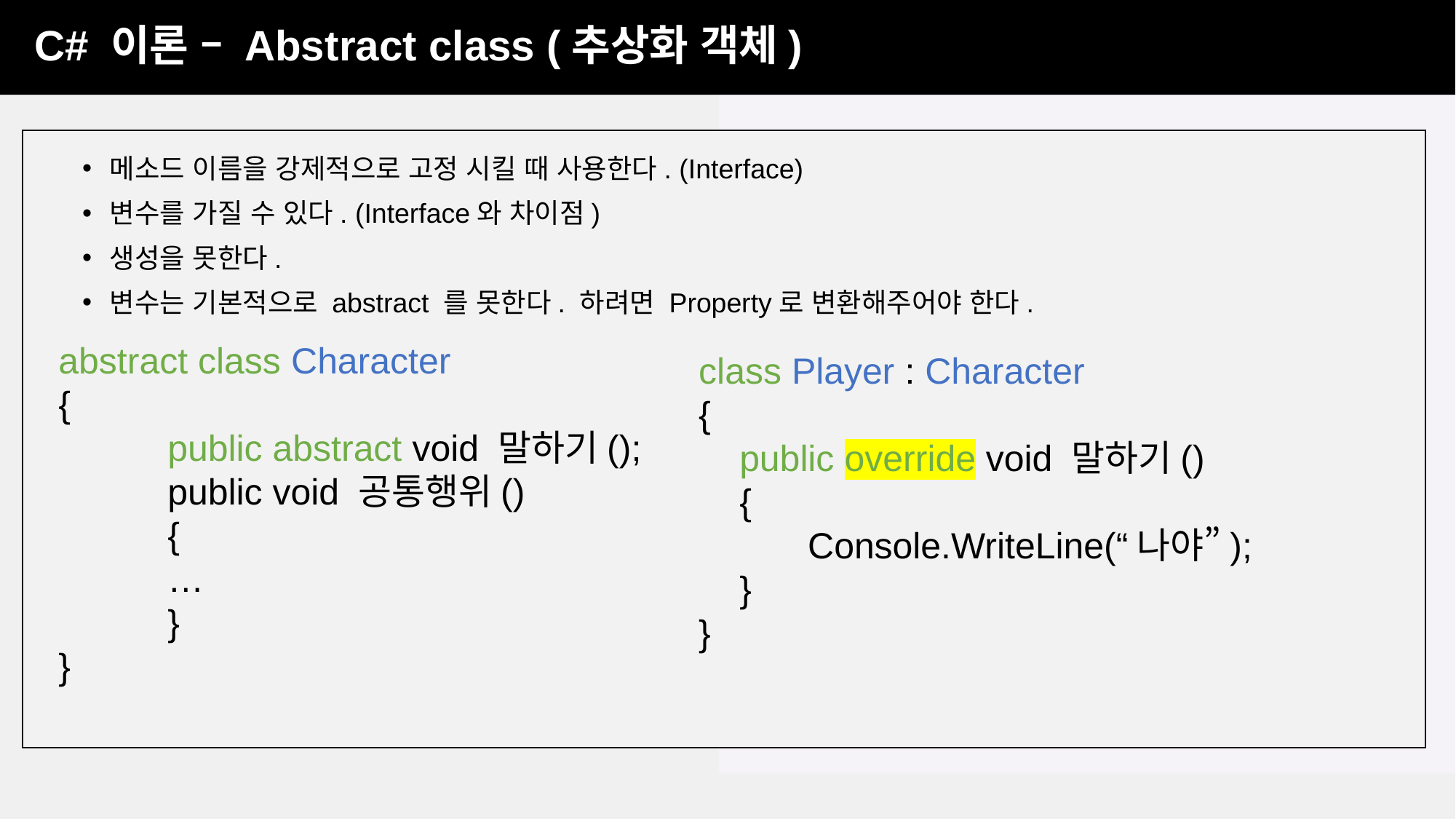

C# 이론 – Abstract class (추상화 객체)
메소드 이름을 강제적으로 고정 시킬 때 사용한다. (Interface)
변수를 가질 수 있다. (Interface와 차이점)
생성을 못한다.
변수는 기본적으로 abstract 를 못한다. 하려면 Property로 변환해주어야 한다.
abstract class Character
{
	public abstract void 말하기();
	public void 공통행위()
	{
	…
	}
}
class Player : Character
{
    public override void 말하기()
    {
	Console.WriteLine(“나야”);
    }
}